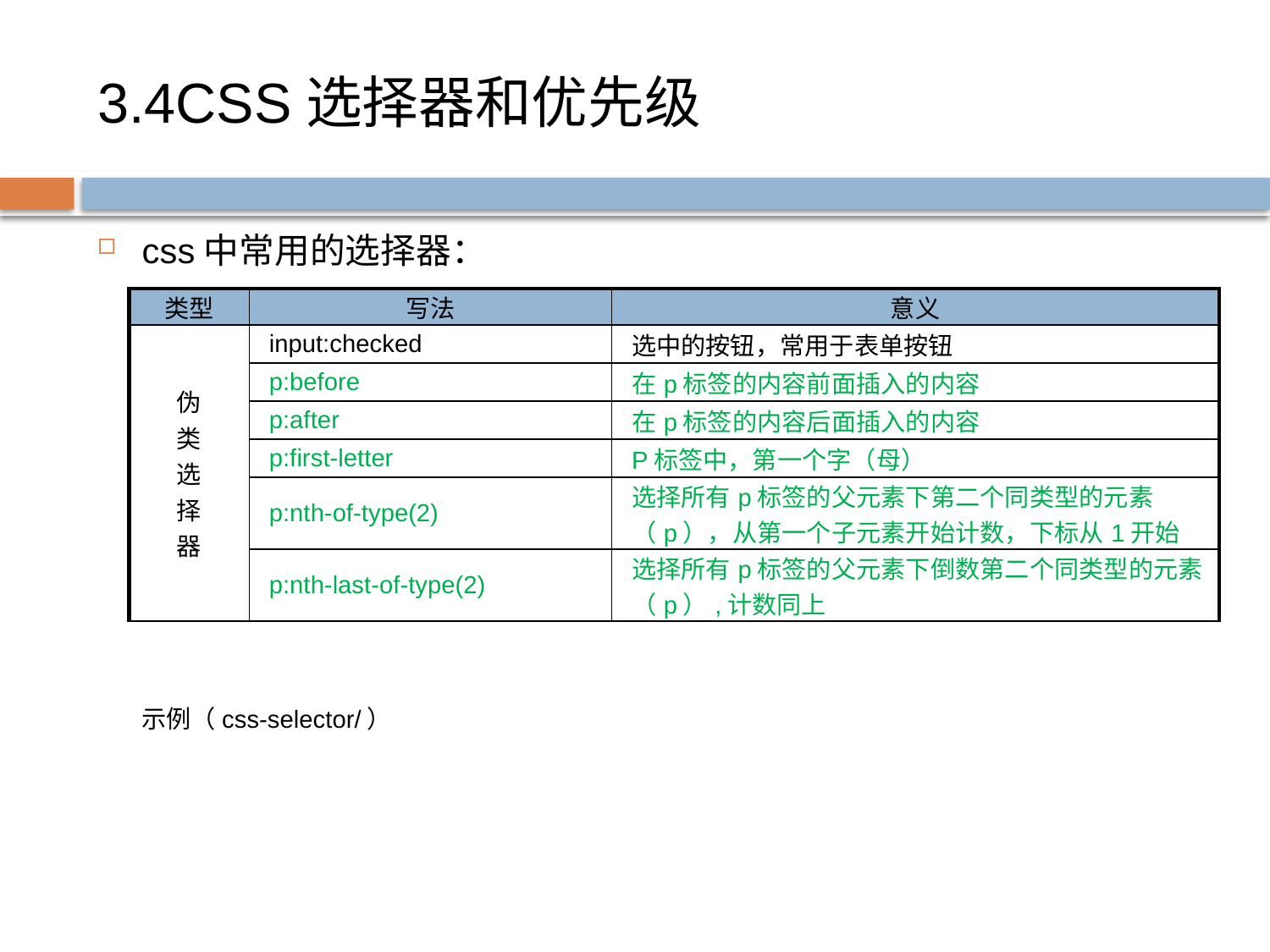

# 3.4CSS选择器和优先级
css中常用的选择器：
| 类型 | 写法 | 意义 |
| --- | --- | --- |
| 伪 类 选 择 器 | input:checked | 选中的按钮，常用于表单按钮 |
|  | p:before | 在p标签的内容前面插入的内容 |
|  | p:after | 在p标签的内容后面插入的内容 |
|  | p:first-letter | P标签中，第一个字（母） |
|  | p:nth-of-type(2) | 选择所有p标签的父元素下第二个同类型的元素（p），从第一个子元素开始计数，下标从1开始 |
|  | p:nth-last-of-type(2) | 选择所有p标签的父元素下倒数第二个同类型的元素（p）,计数同上 |
示例（css-selector/）